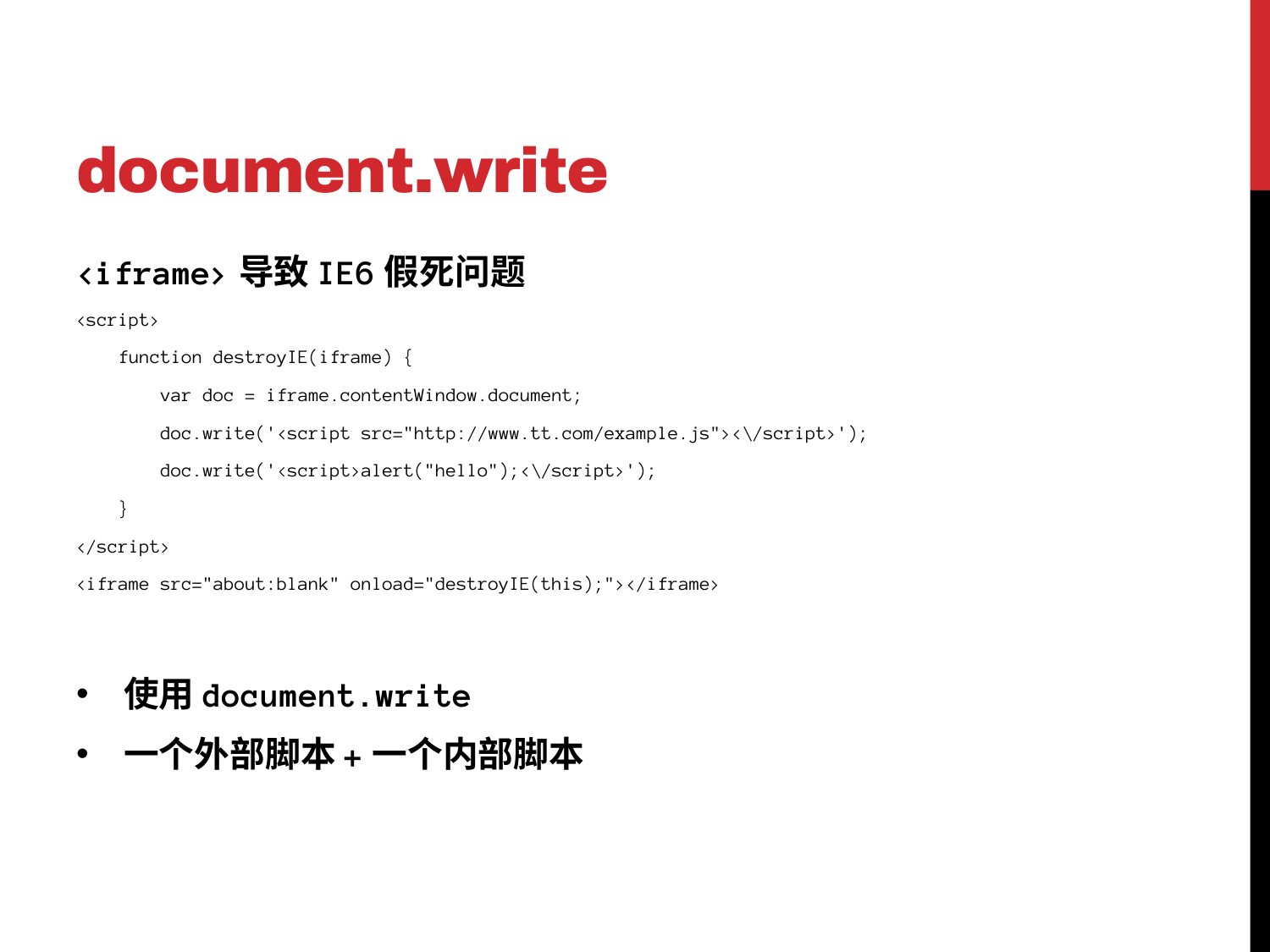

# document.write
<iframe>导致IE6假死问题
<script>
    function destroyIE(iframe) {
        var doc = iframe.contentWindow.document;
        doc.write('<script src="http://www.tt.com/example.js"><\/script>');
        doc.write('<script>alert("hello");<\/script>');
    }
</script>
<iframe src="about:blank" onload="destroyIE(this);"></iframe>

使用document.write
一个外部脚本+一个内部脚本